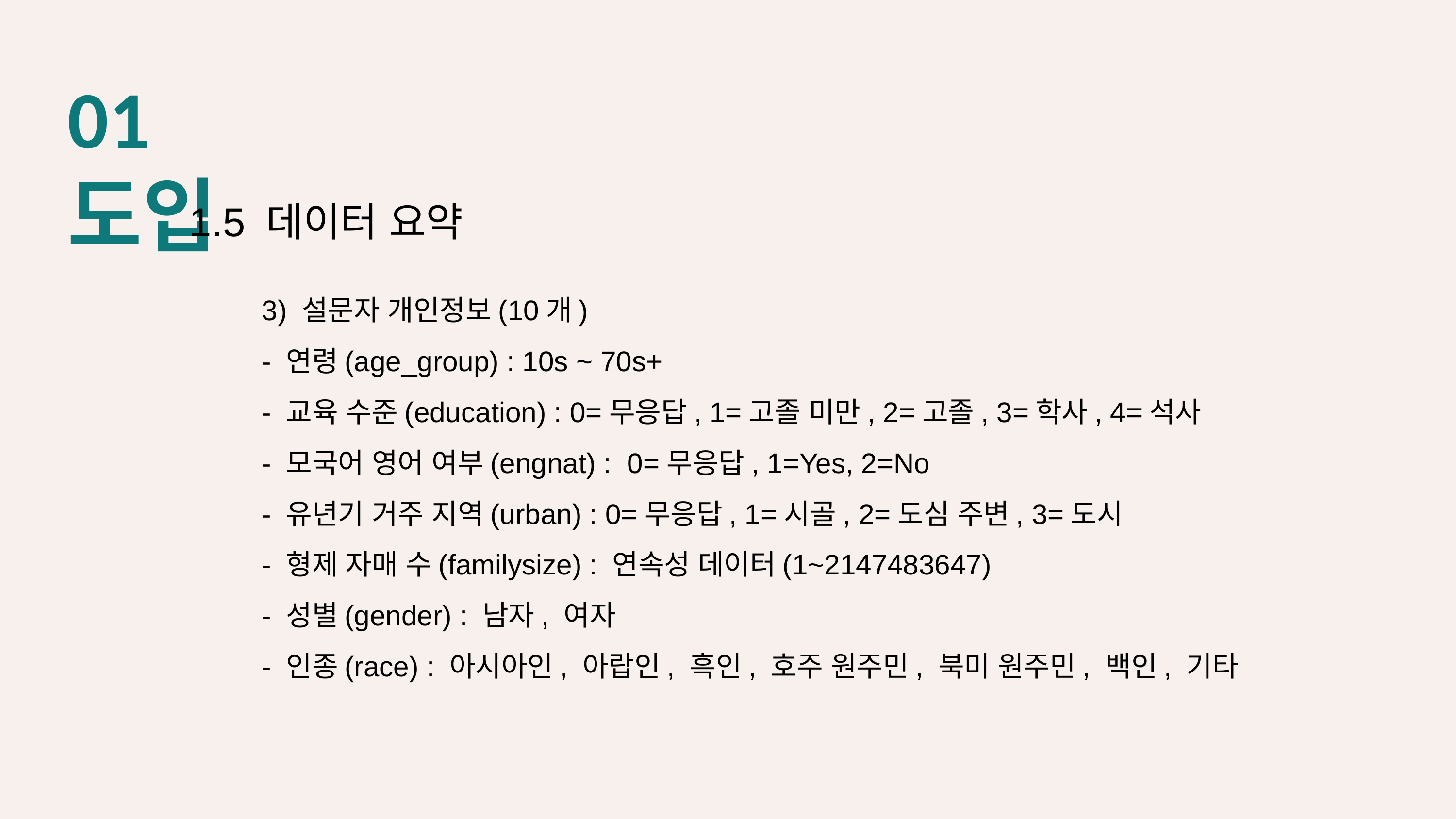

01 도입
1.5 데이터 요약

	3) 설문자 개인정보(10개)
	- 연령(age_group) : 10s ~ 70s+
	- 교육 수준(education) : 0=무응답, 1=고졸 미만, 2=고졸, 3=학사, 4=석사
	- 모국어 영어 여부(engnat) :  0=무응답, 1=Yes, 2=No
	- 유년기 거주 지역(urban) : 0=무응답, 1=시골, 2=도심 주변, 3=도시
	- 형제 자매 수(familysize) : 연속성 데이터(1~2147483647)
	- 성별(gender) : 남자, 여자
	- 인종(race) : 아시아인, 아랍인, 흑인, 호주 원주민, 북미 원주민, 백인, 기타